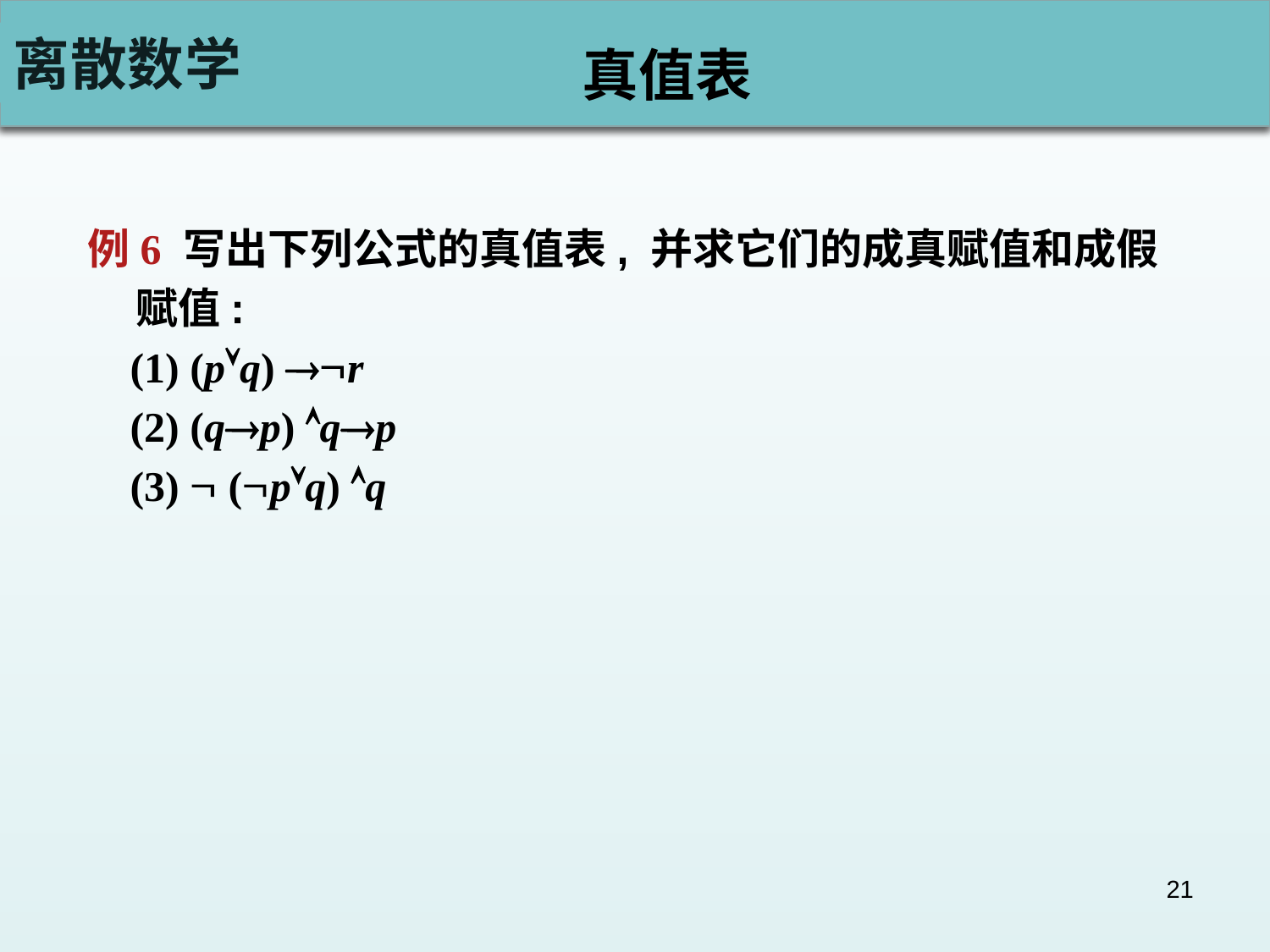

真值表
例6 写出下列公式的真值表, 并求它们的成真赋值和成假
    赋值:
    (1) (p∨q) →¬r
    (2) (q→p) ∧q→p
    (3) ¬ (¬p∨q) ∧q
21